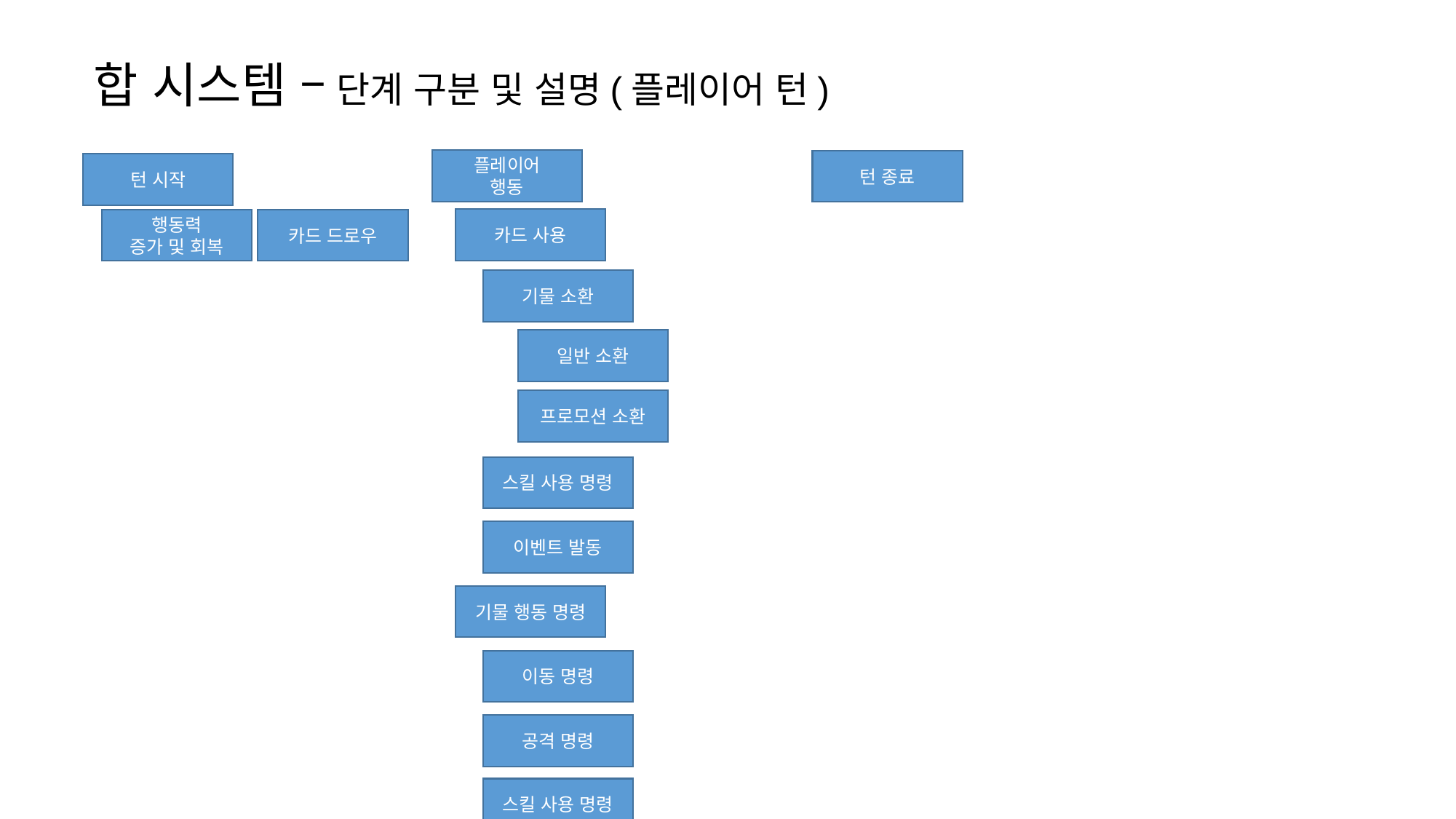

합 시스템 – 단계 구분 및 설명(플레이어 턴)
플레이어
행동
턴 종료
턴 시작
카드 사용
행동력
증가 및 회복
카드 드로우
기물 소환
일반 소환
프로모션 소환
스킬 사용 명령
이벤트 발동
기물 행동 명령
이동 명령
공격 명령
스킬 사용 명령